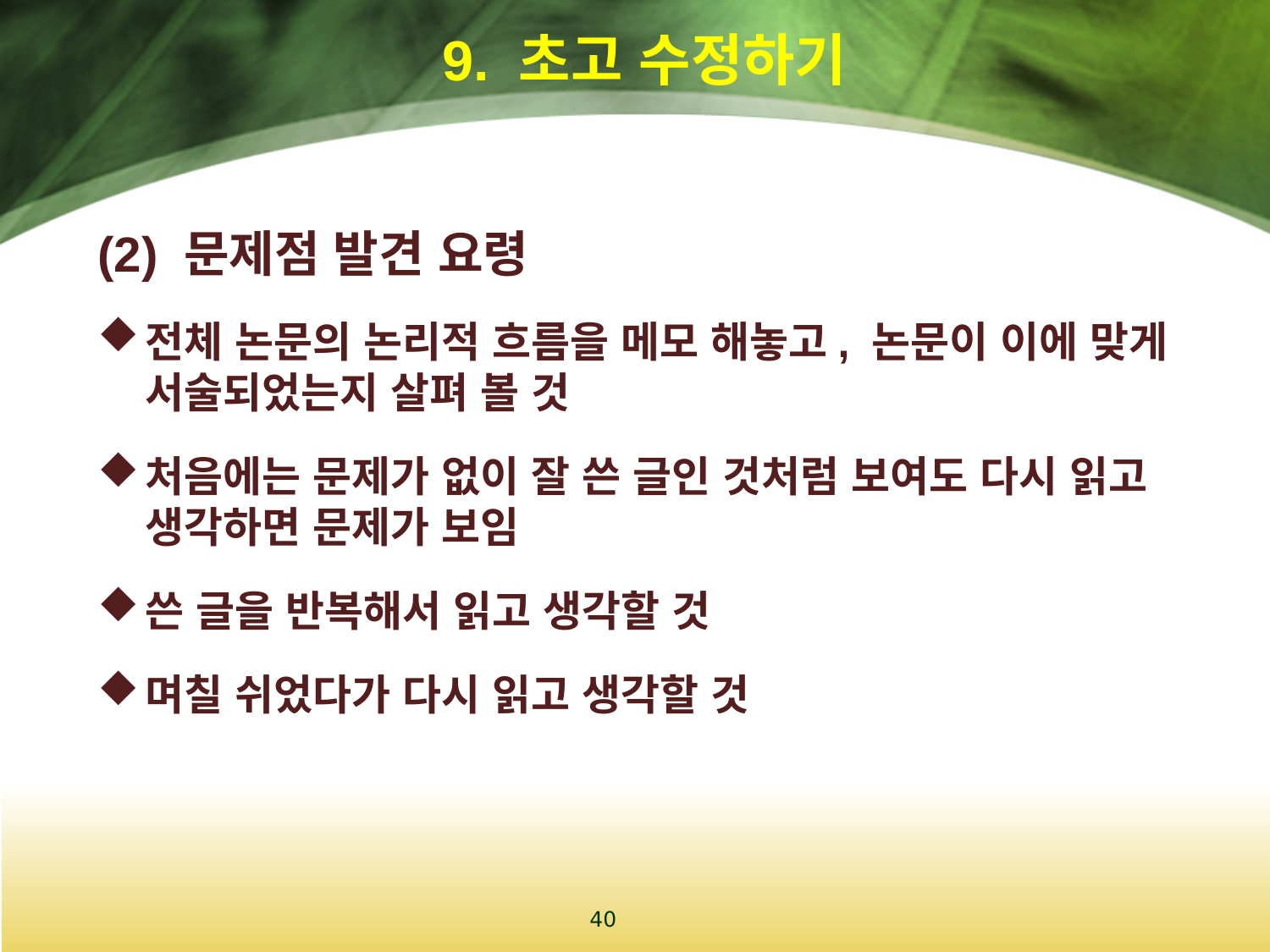

# 9. 초고 수정하기
(2) 문제점 발견 요령

전체 논문의 논리적 흐름을 메모 해놓고, 논문이 이에 맞게 서술되었는지 살펴 볼 것

처음에는 문제가 없이 잘 쓴 글인 것처럼 보여도 다시 읽고 생각하면 문제가 보임

쓴 글을 반복해서 읽고 생각할 것

며칠 쉬었다가 다시 읽고 생각할 것

40